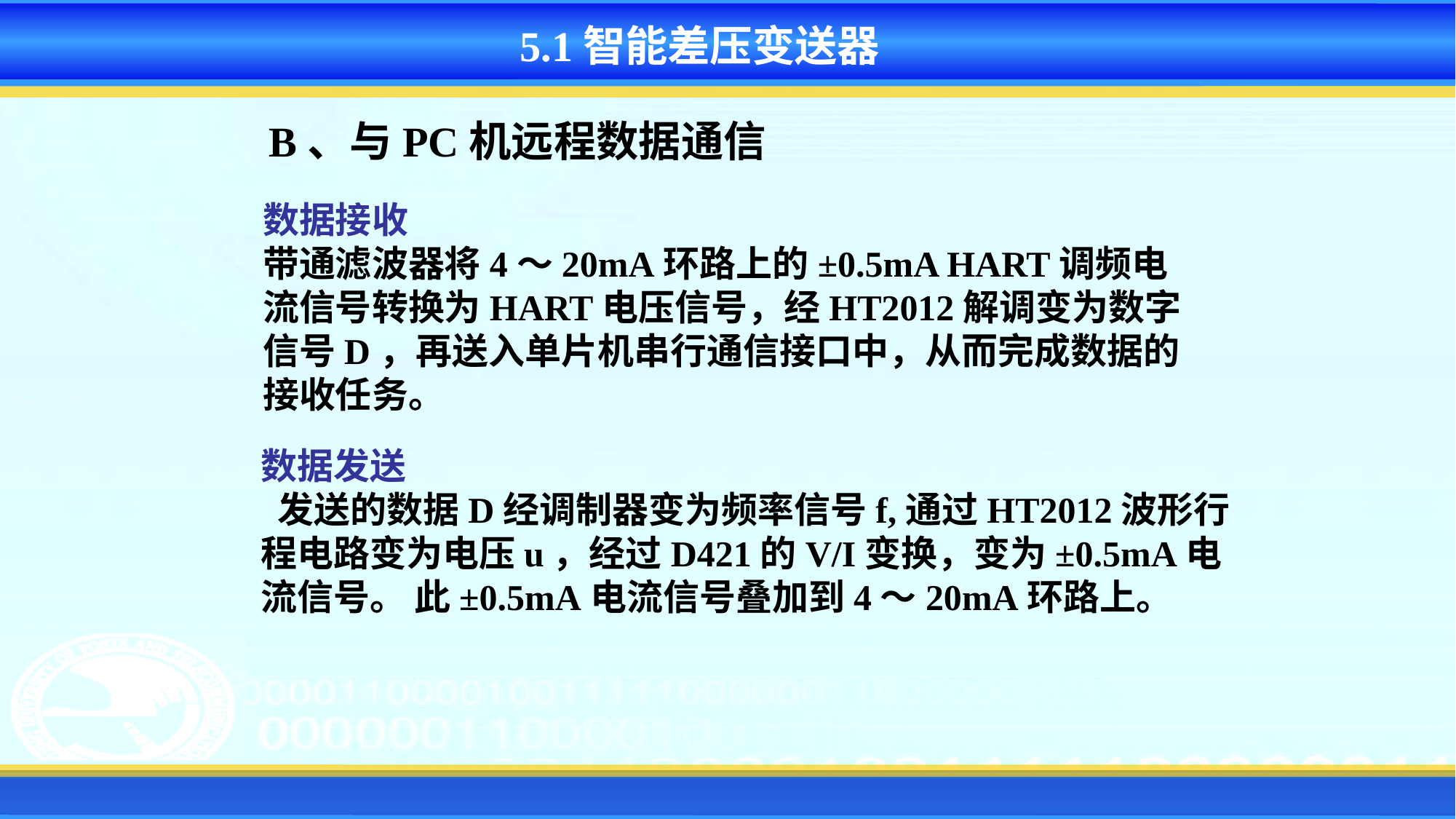

5.1智能差压变送器
B、与PC机远程数据通信
数据接收
带通滤波器将4～20mA环路上的±0.5mA HART调频电流信号转换为HART电压信号，经HT2012解调变为数字信号D，再送入单片机串行通信接口中，从而完成数据的接收任务。
数据发送
 发送的数据D经调制器变为频率信号f,通过HT2012波形行程电路变为电压u，经过D421的V/I变换，变为±0.5mA电流信号。 此±0.5mA电流信号叠加到4～20mA环路上。